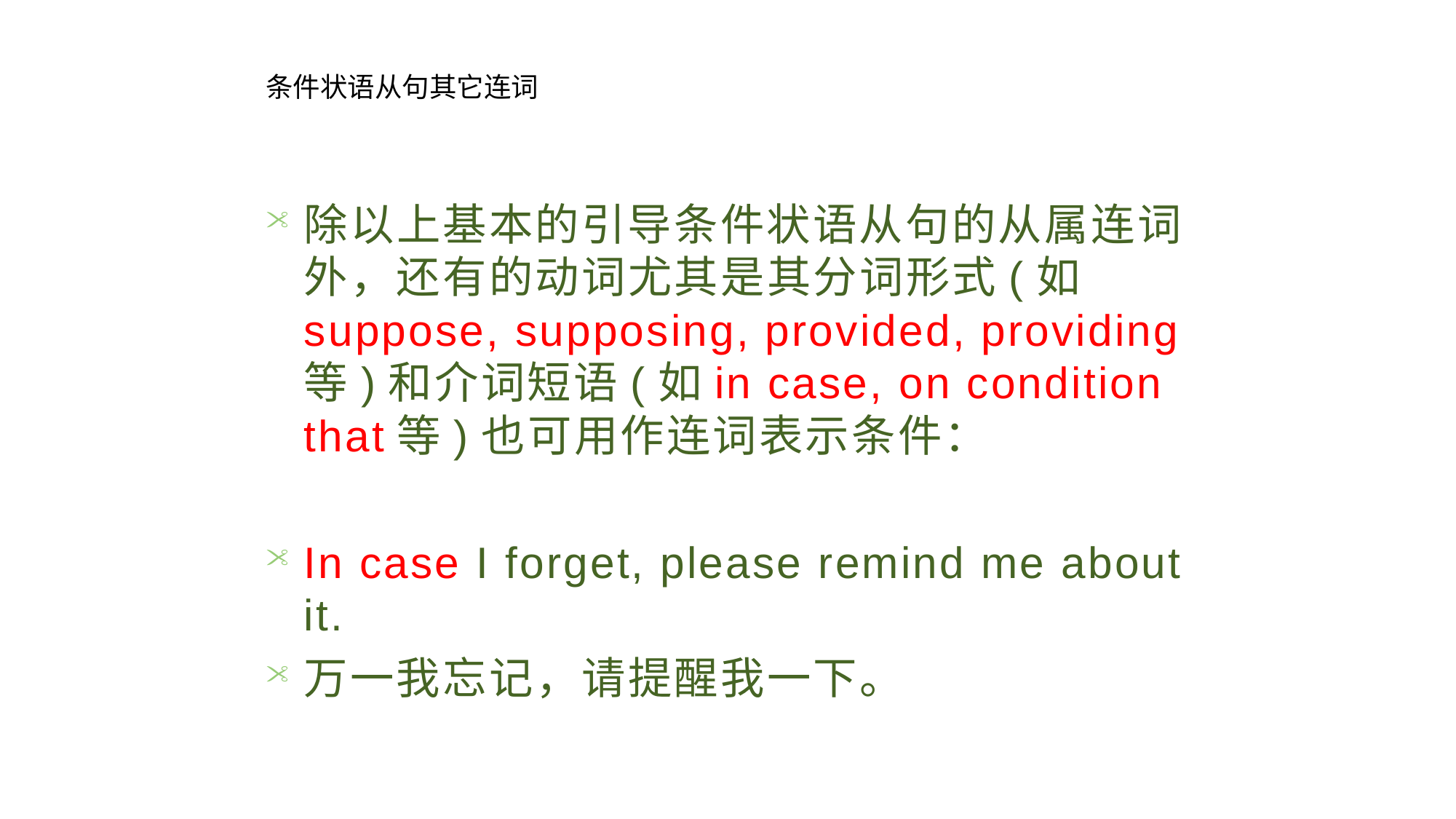

条件状语从句其它连词
除以上基本的引导条件状语从句的从属连词外，还有的动词尤其是其分词形式(如suppose, supposing, provided, providing等)和介词短语(如in case, on condition that等)也可用作连词表示条件：

In case I forget, please remind me about it.
万一我忘记，请提醒我一下。